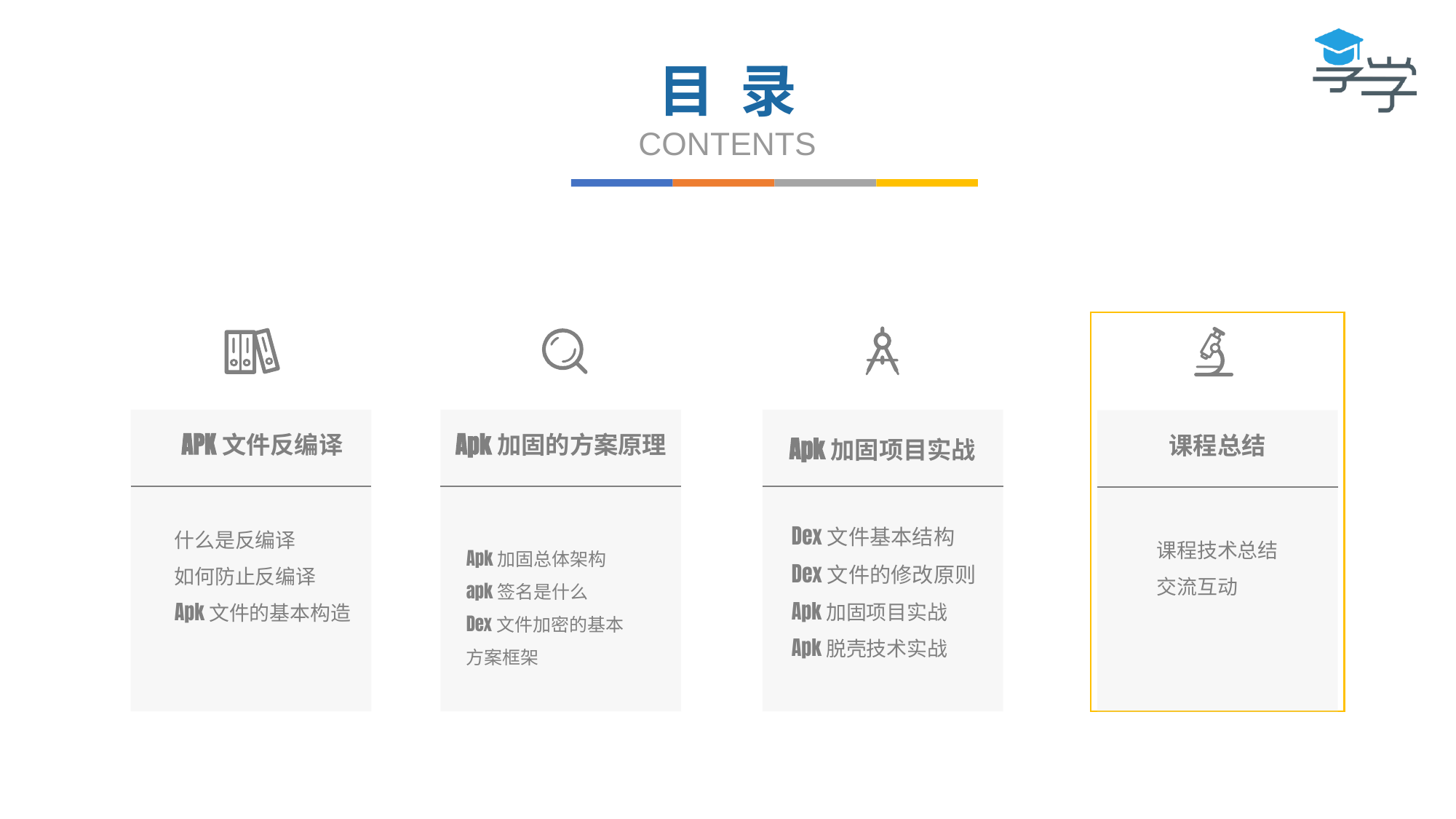

目  录
CONTENTS

APK文件反编译
Apk加固的方案原理
课程总结
Apk加固项目实战
Dex文件基本结构
Dex文件的修改原则
Apk加固项目实战
Apk脱壳技术实战
什么是反编译
如何防止反编译
Apk文件的基本构造

课程技术总结
交流互动
Apk加固总体架构
apk签名是什么
Dex文件加密的基本方案框架